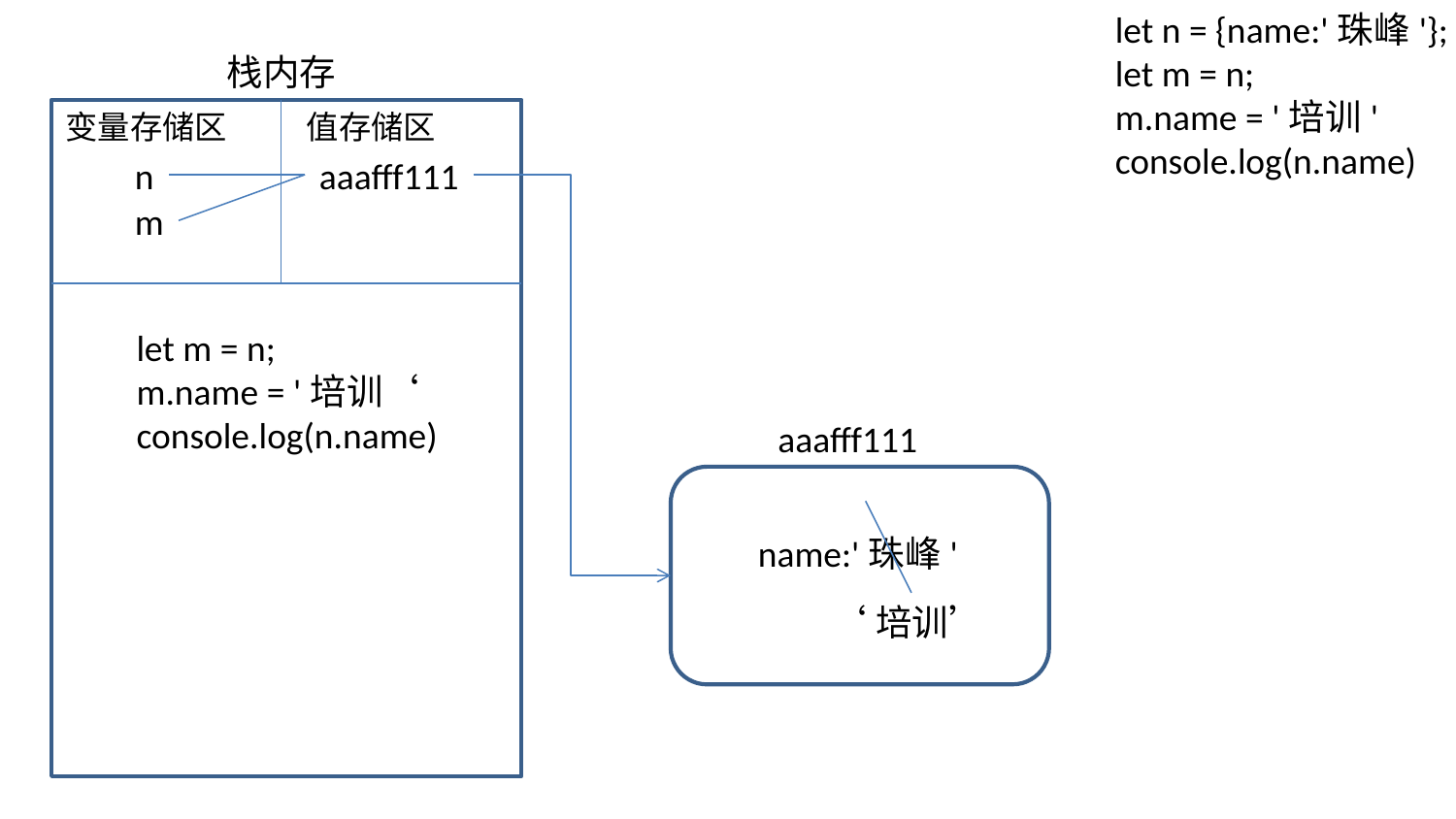

let n = {name:'珠峰'};
let m = n;
m.name = '培训'
console.log(n.name)

栈内存

变量存储区           值存储区
n
aaafff111
m
let m = n;
m.name = '培训‘
console.log(n.name)

aaafff111

name:'珠峰'
‘培训’